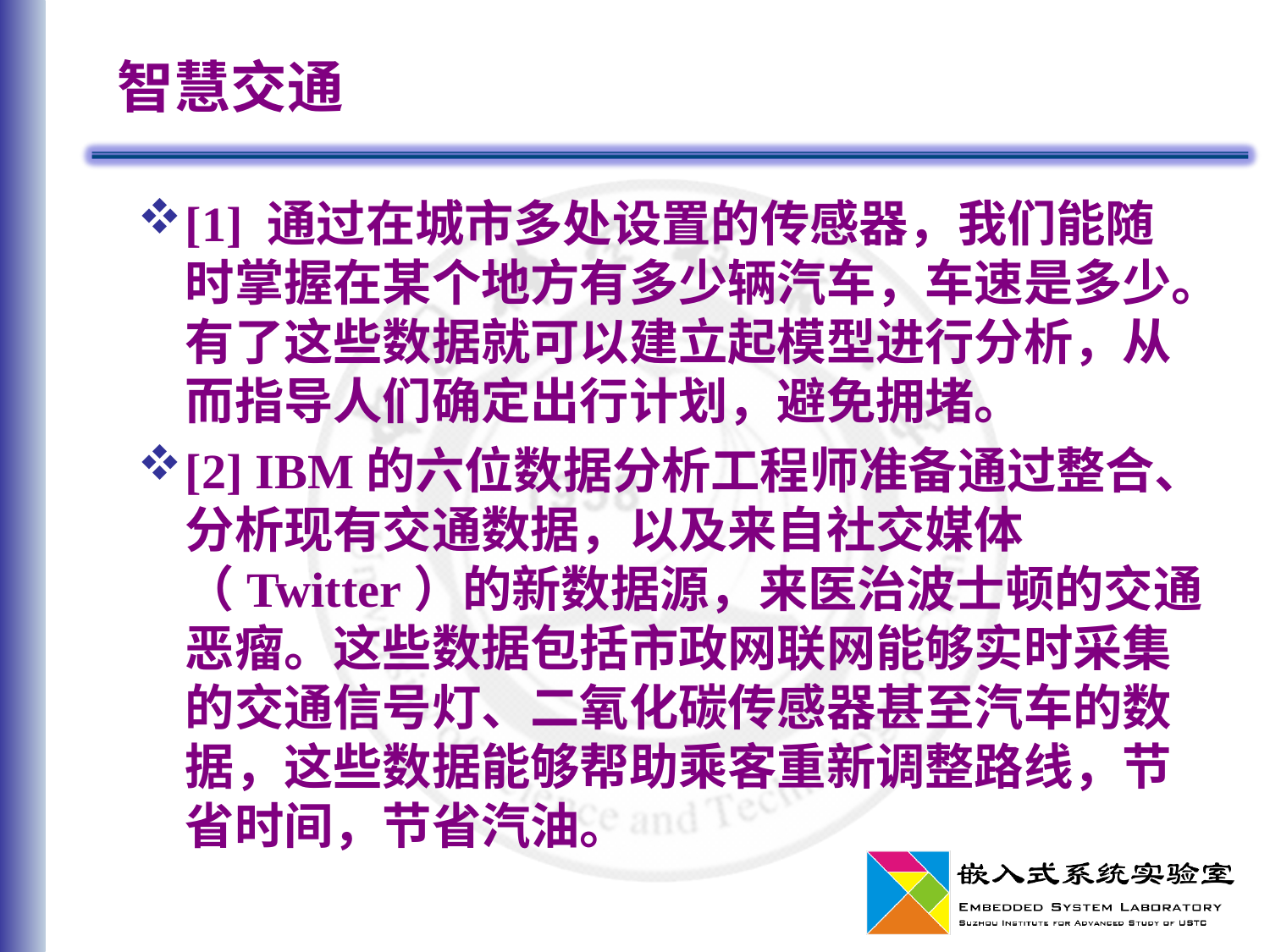

# 智慧交通
[1] 通过在城市多处设置的传感器，我们能随时掌握在某个地方有多少辆汽车，车速是多少。有了这些数据就可以建立起模型进行分析，从而指导人们确定出行计划，避免拥堵。
[2] IBM的六位数据分析工程师准备通过整合、分析现有交通数据，以及来自社交媒体（Twitter）的新数据源，来医治波士顿的交通恶瘤。这些数据包括市政网联网能够实时采集的交通信号灯、二氧化碳传感器甚至汽车的数据，这些数据能够帮助乘客重新调整路线，节省时间，节省汽油。